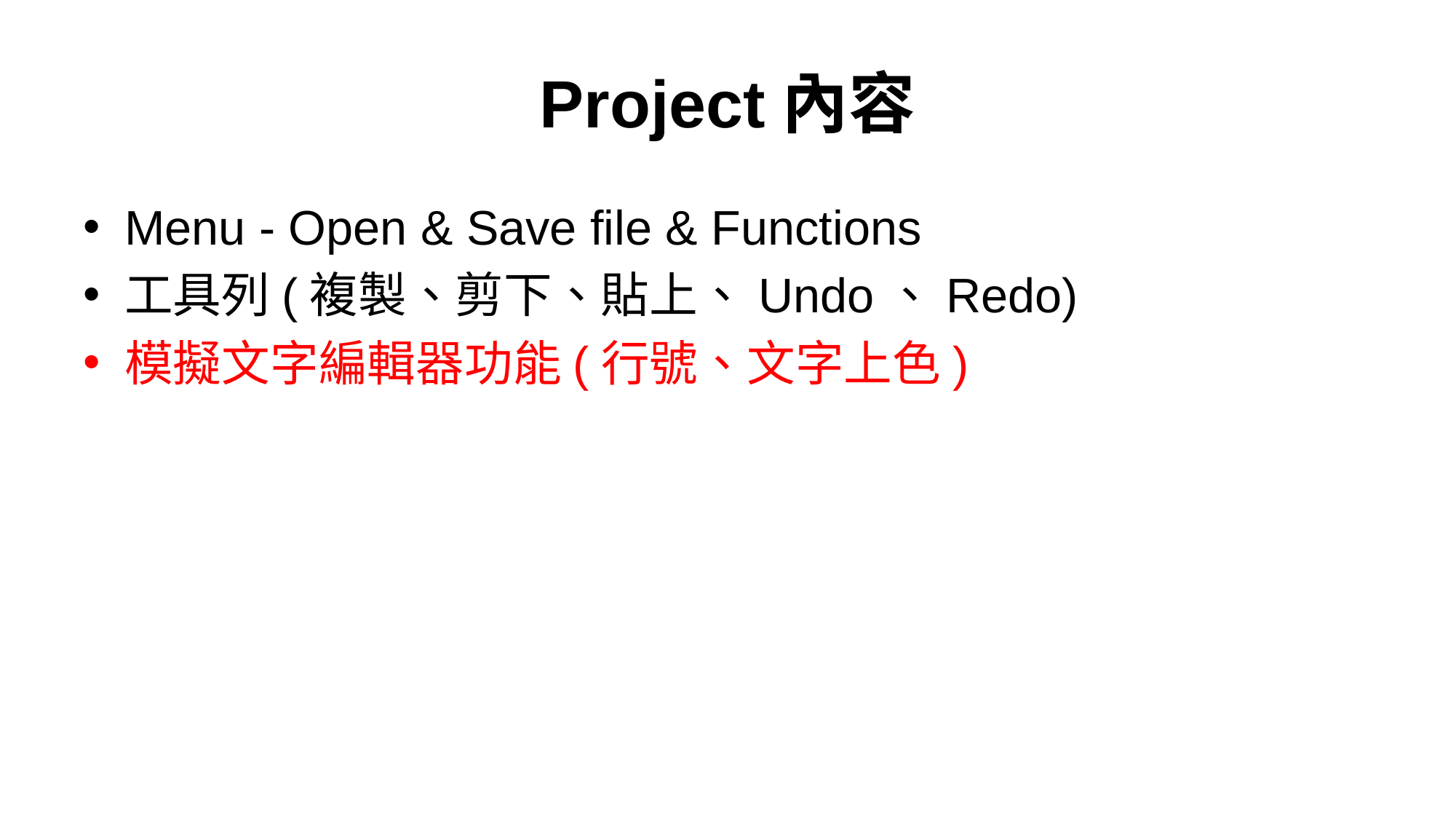

# Project內容
Menu - Open & Save file & Functions
工具列(複製、剪下、貼上、Undo、Redo)
模擬文字編輯器功能(行號、文字上色)